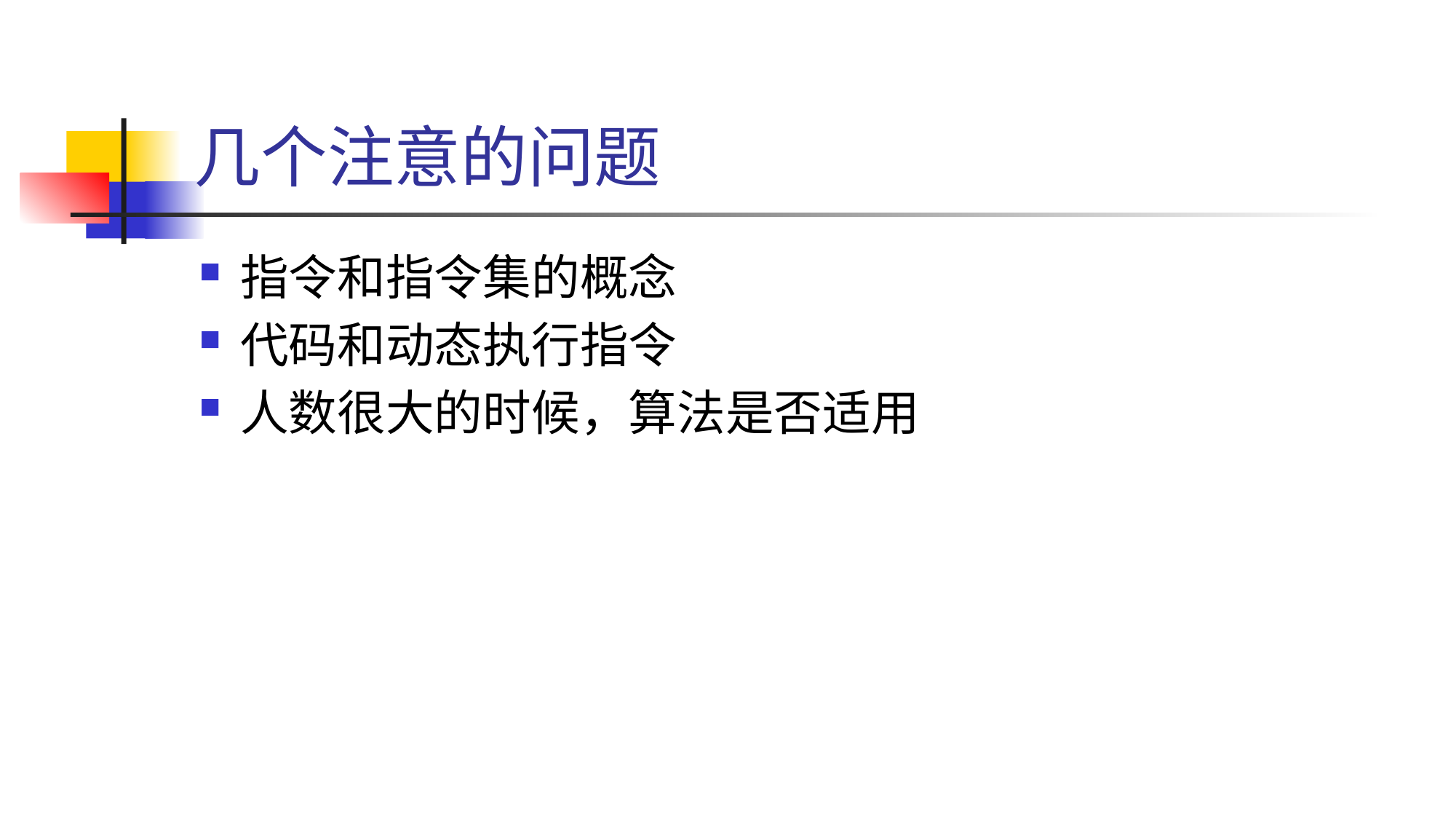

# 几个注意的问题
指令和指令集的概念
代码和动态执行指令
人数很大的时候，算法是否适用